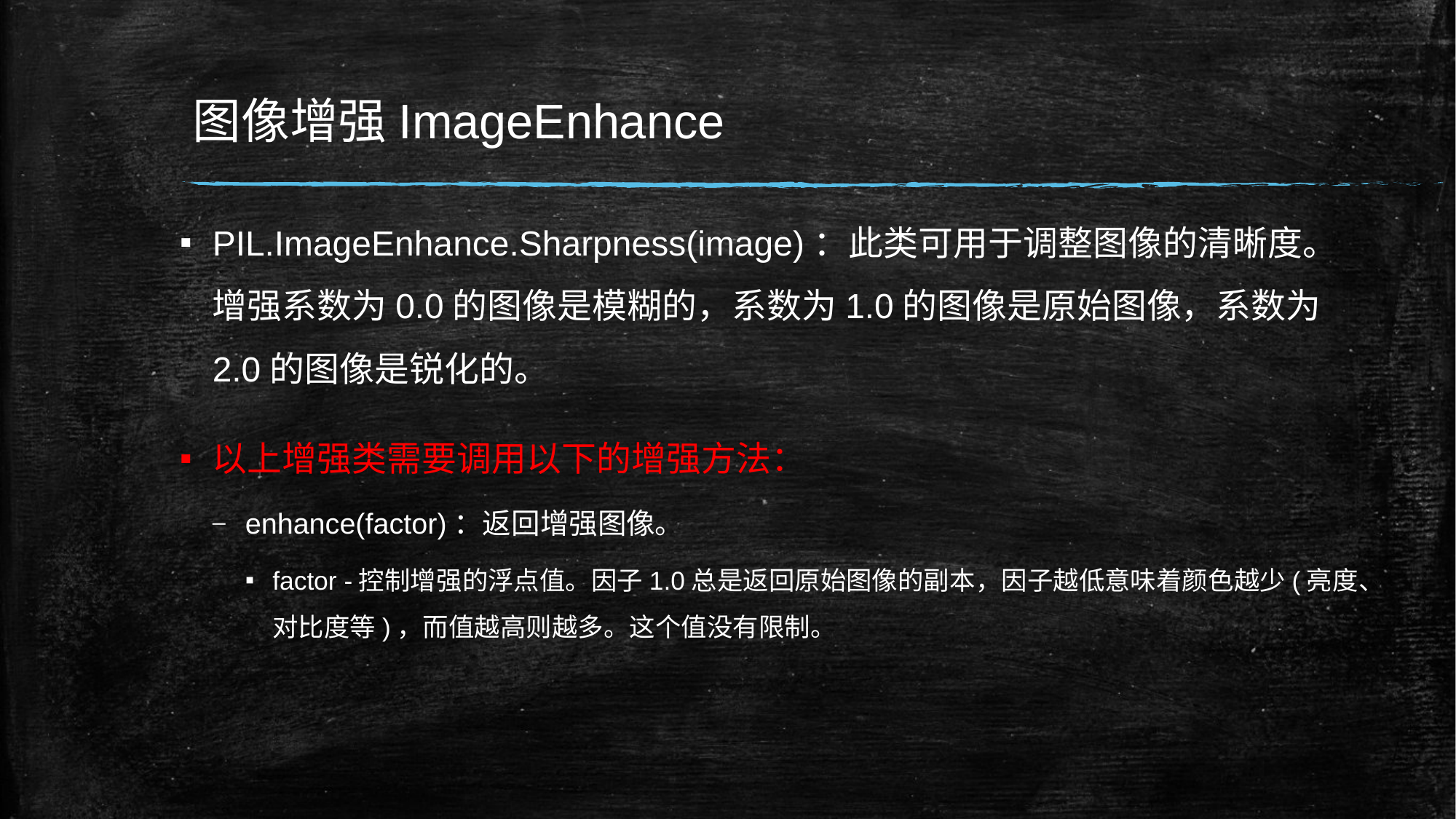

# 图像增强ImageEnhance
PIL.ImageEnhance.Sharpness(image)：此类可用于调整图像的清晰度。增强系数为0.0的图像是模糊的，系数为1.0的图像是原始图像，系数为2.0的图像是锐化的。
以上增强类需要调用以下的增强方法：
enhance(factor)：返回增强图像。
factor -控制增强的浮点值。因子1.0总是返回原始图像的副本，因子越低意味着颜色越少(亮度、对比度等)，而值越高则越多。这个值没有限制。